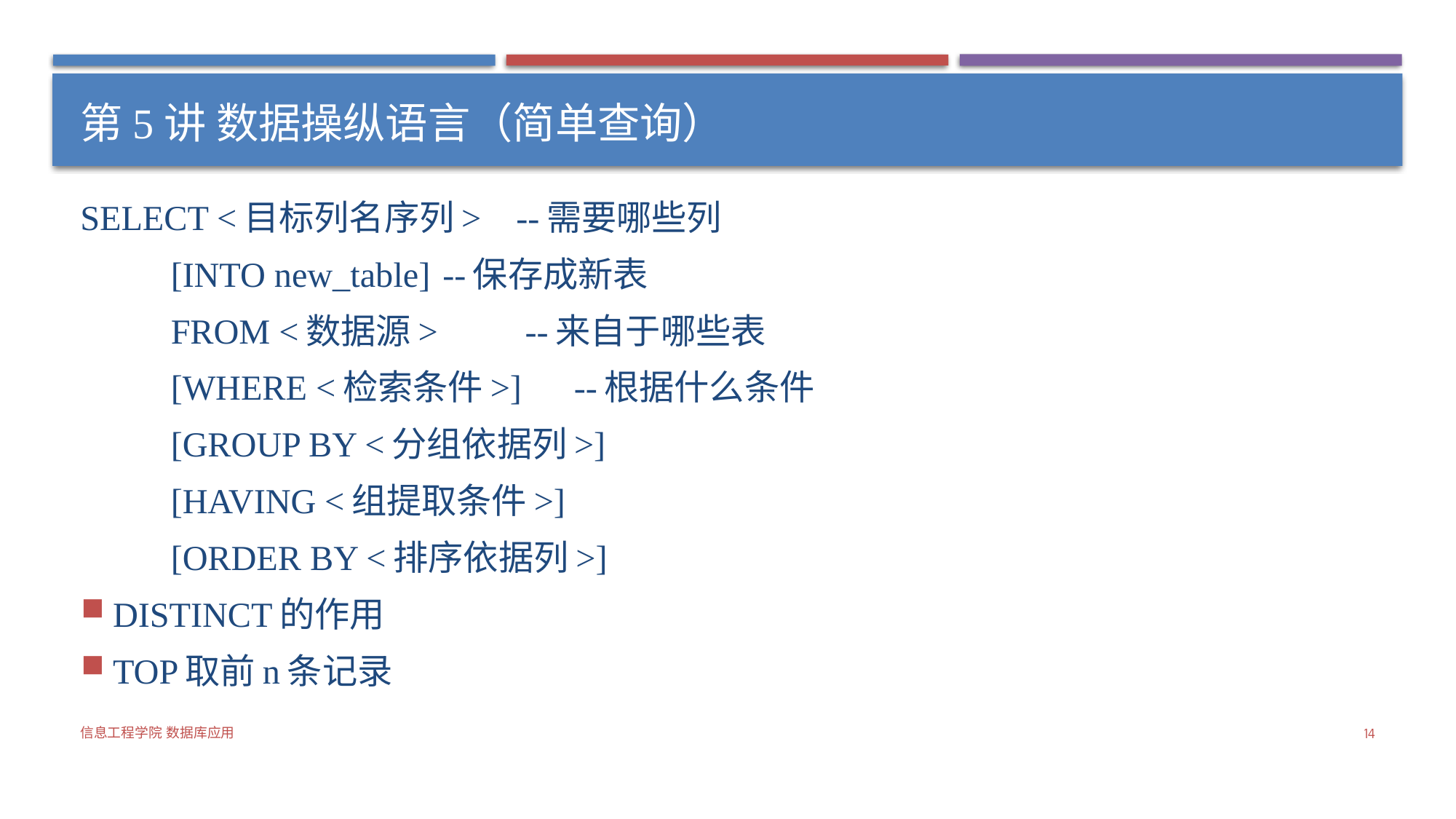

# 第5讲 数据操纵语言（简单查询）
SELECT <目标列名序列>    --需要哪些列
	[INTO new_table]		--保存成新表
	FROM <数据源>          --来自于哪些表
	[WHERE <检索条件>]      --根据什么条件
	[GROUP BY <分组依据列>]
	[HAVING <组提取条件>]
	[ORDER BY <排序依据列>]
DISTINCT的作用
TOP取前n条记录
信息工程学院 数据库应用
14